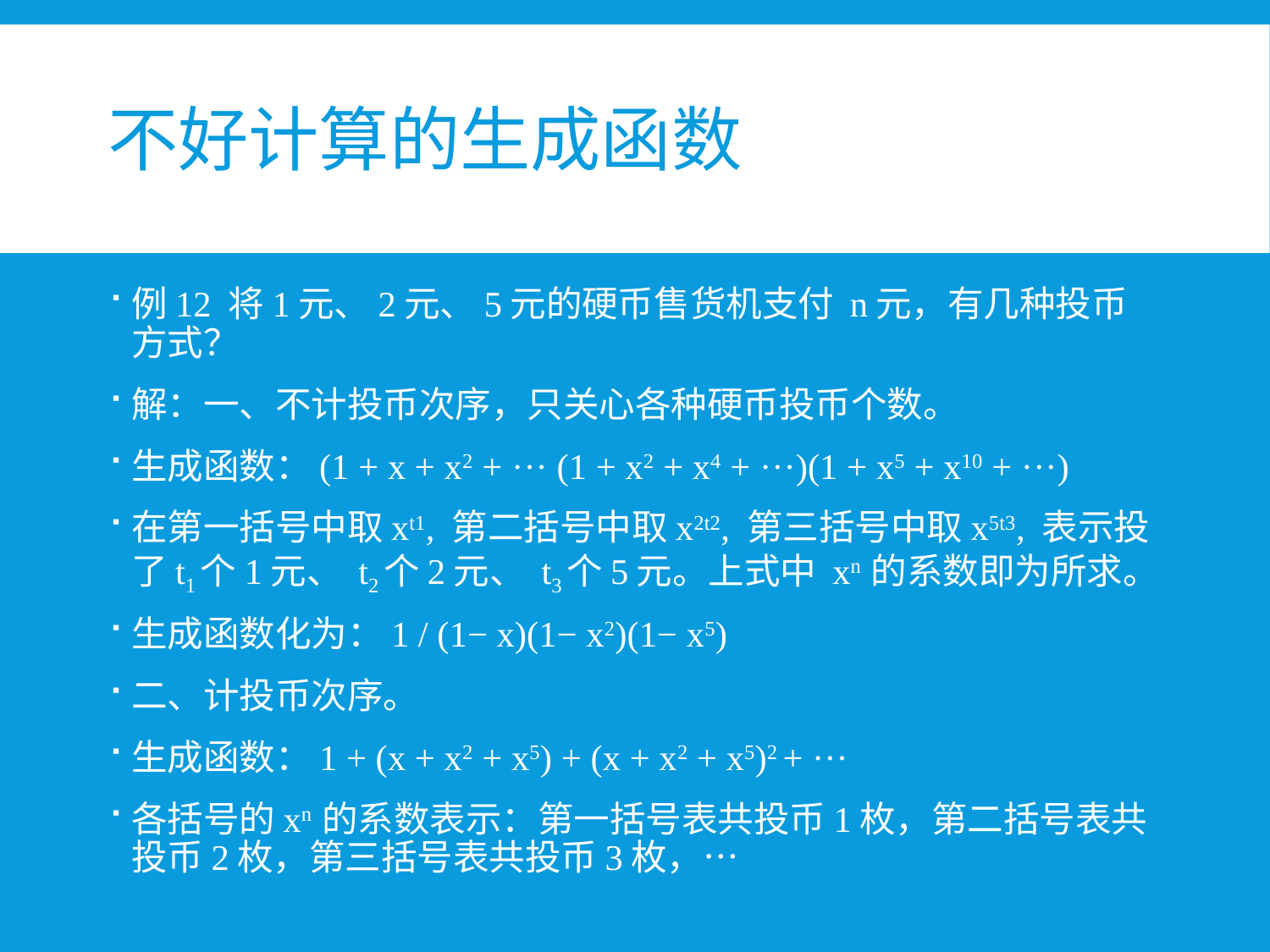

# 不好计算的生成函数
例12 将1元、2元、5元的硬币售货机支付 n元，有几种投币方式？
解：一、不计投币次序，只关心各种硬币投币个数。
生成函数：(1 + x + x2 + ··· (1 + x2 + x4 + ···)(1 + x5 + x10 + ···)
在第一括号中取xt1, 第二括号中取x2t2, 第三括号中取x5t3, 表示投了t1个1元、 t2个2元、 t3个5元。上式中 xn 的系数即为所求。
生成函数化为：1 / (1− x)(1− x2)(1− x5)
二、计投币次序。
生成函数：1 + (x + x2 + x5) + (x + x2 + x5)2 + ···
各括号的xn 的系数表示：第一括号表共投币1枚，第二括号表共投币2枚，第三括号表共投币3枚，…